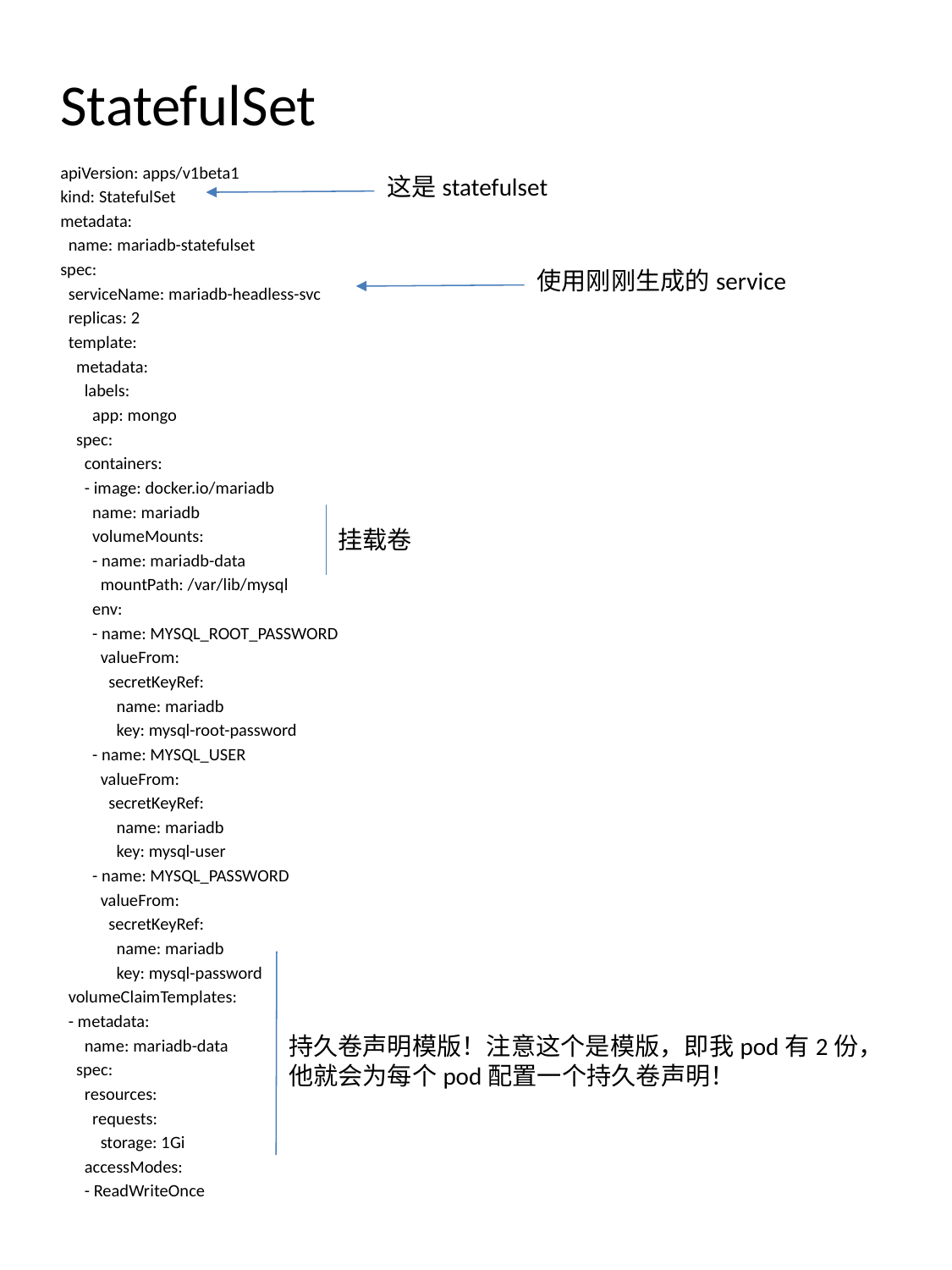

# StatefulSet
apiVersion: apps/v1beta1
kind: StatefulSet
metadata:
  name: mariadb-statefulset
spec:
  serviceName: mariadb-headless-svc
  replicas: 2
  template:
    metadata:
      labels:
        app: mongo
    spec:
      containers:
      - image: docker.io/mariadb
        name: mariadb
        volumeMounts:
        - name: mariadb-data
          mountPath: /var/lib/mysql
        env:
        - name: MYSQL_ROOT_PASSWORD
          valueFrom:
            secretKeyRef:
              name: mariadb
              key: mysql-root-password
        - name: MYSQL_USER
          valueFrom:
            secretKeyRef:
              name: mariadb
              key: mysql-user
        - name: MYSQL_PASSWORD
          valueFrom:
            secretKeyRef:
              name: mariadb
              key: mysql-password
  volumeClaimTemplates:
  - metadata:
      name: mariadb-data
    spec:
      resources:
        requests:
          storage: 1Gi
      accessModes:
      - ReadWriteOnce
这是statefulset
使用刚刚生成的service
挂载卷
持久卷声明模版！注意这个是模版，即我pod有2份，他就会为每个pod配置一个持久卷声明！